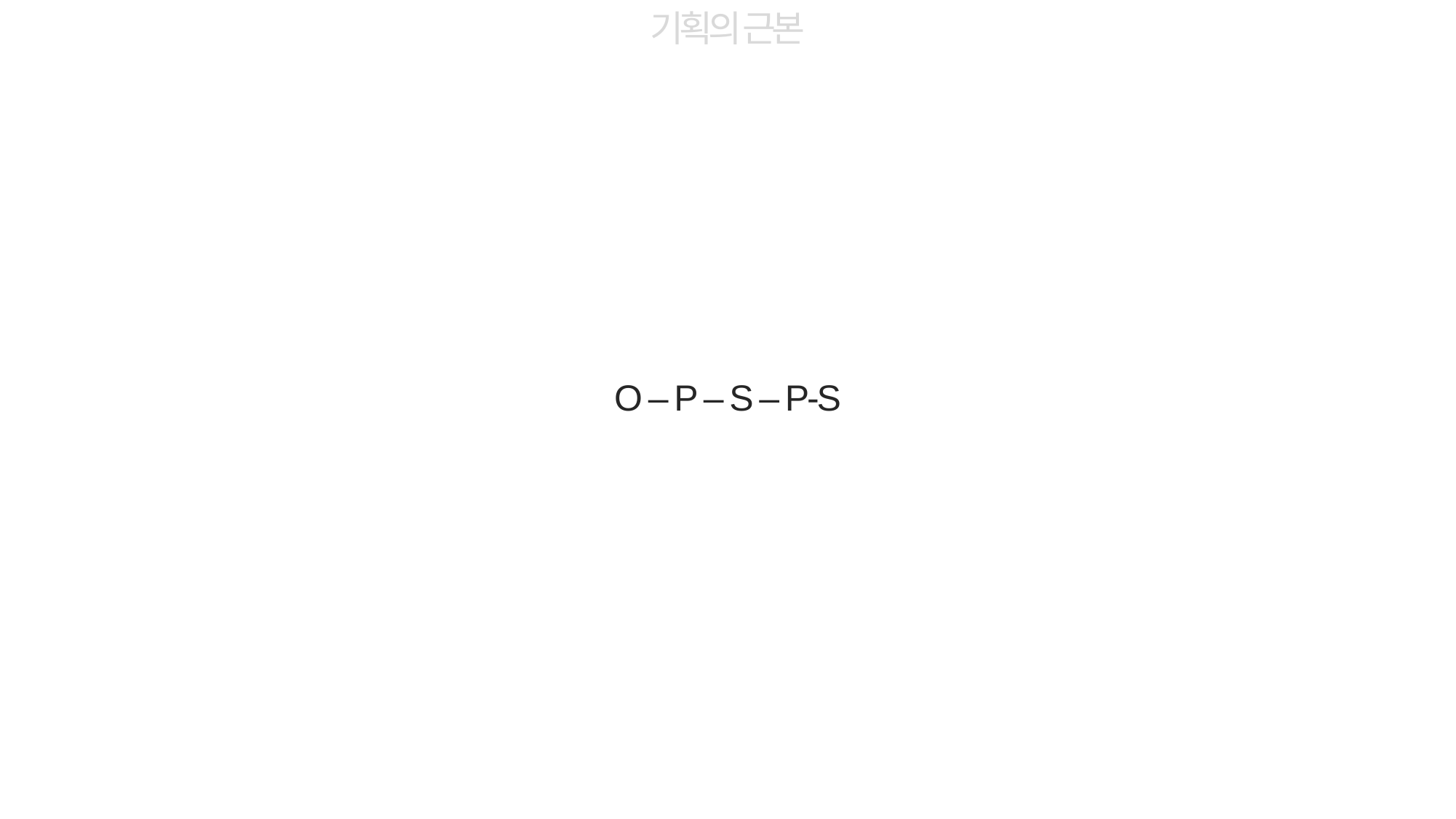

기획의 근본
O – P – S – P-S